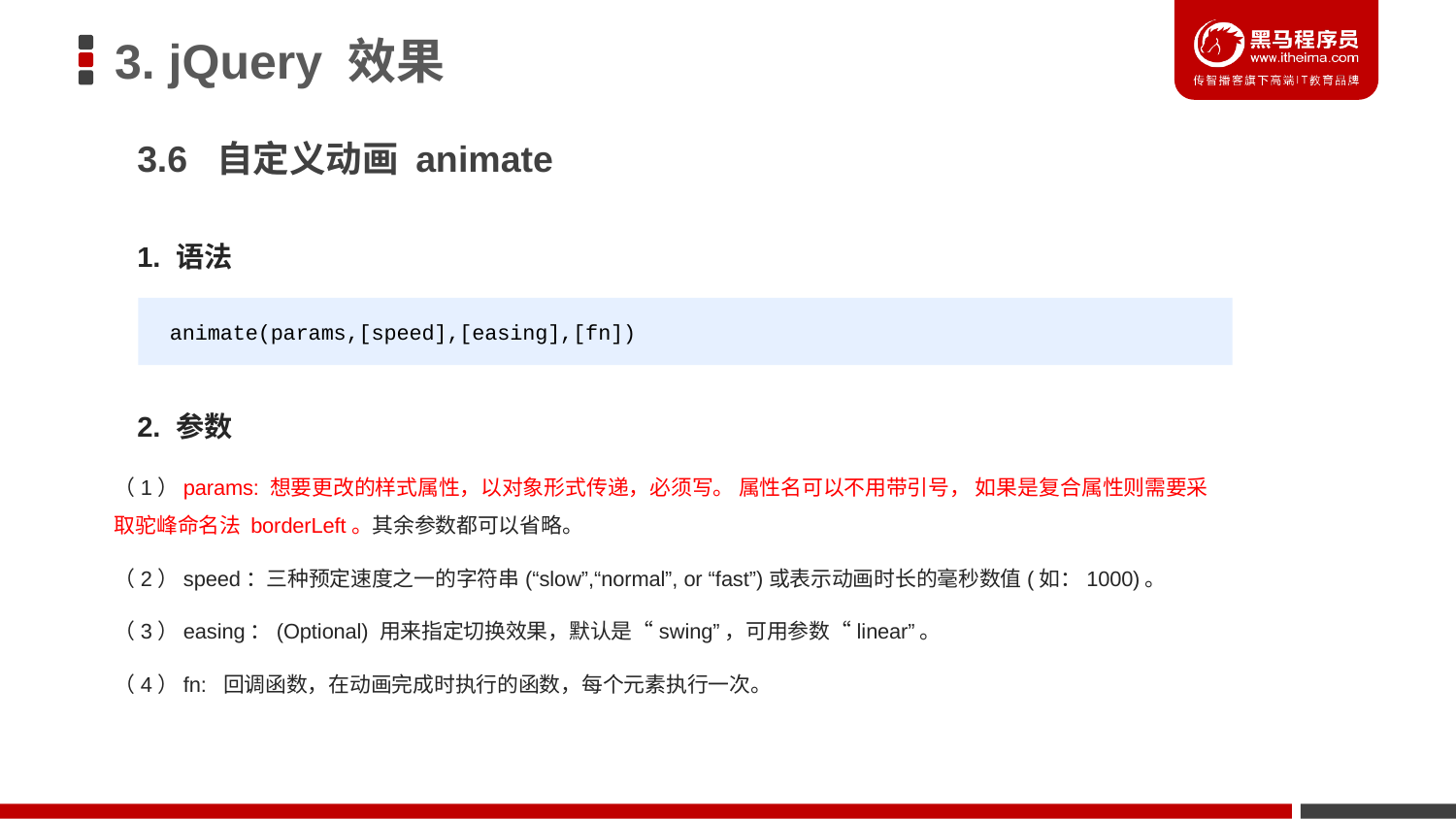

# 3. jQuery 效果
3.6  自定义动画 animate
1. 语法
animate(params,[speed],[easing],[fn])
2. 参数
（1）params: 想要更改的样式属性，以对象形式传递，必须写。 属性名可以不用带引号， 如果是复合属性则需要采取驼峰命名法 borderLeft。其余参数都可以省略。
（2）speed：三种预定速度之一的字符串(“slow”,“normal”, or “fast”)或表示动画时长的毫秒数值(如：1000)。
（3）easing：(Optional) 用来指定切换效果，默认是“swing”，可用参数“linear”。
（4）fn:  回调函数，在动画完成时执行的函数，每个元素执行一次。